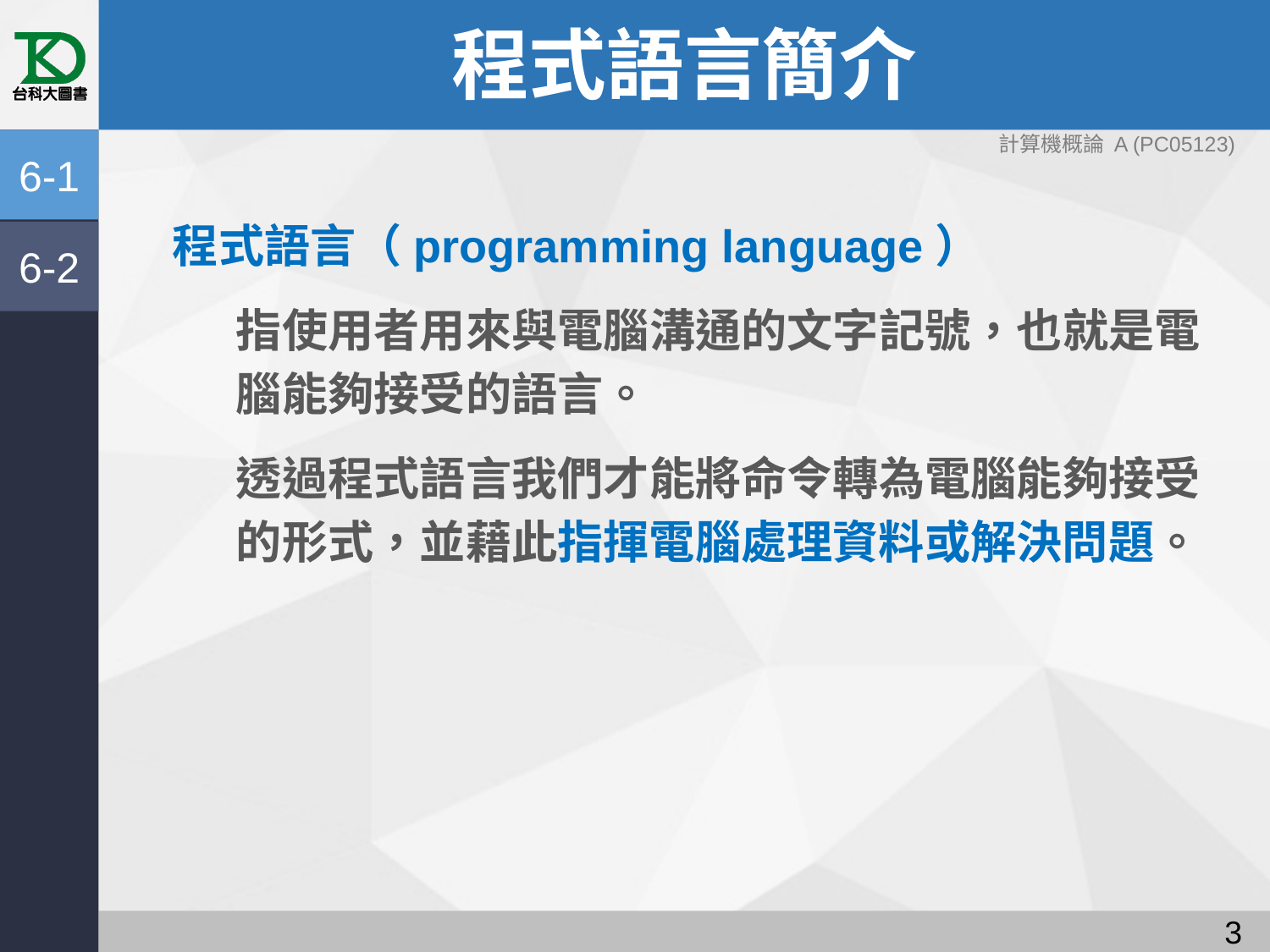

# 程式語言簡介
計算機概論 A (PC05123)
6-1
程式語言（programming language）
指使用者用來與電腦溝通的文字記號，也就是電腦能夠接受的語言。
透過程式語言我們才能將命令轉為電腦能夠接受的形式，並藉此指揮電腦處理資料或解決問題。
6-2
3